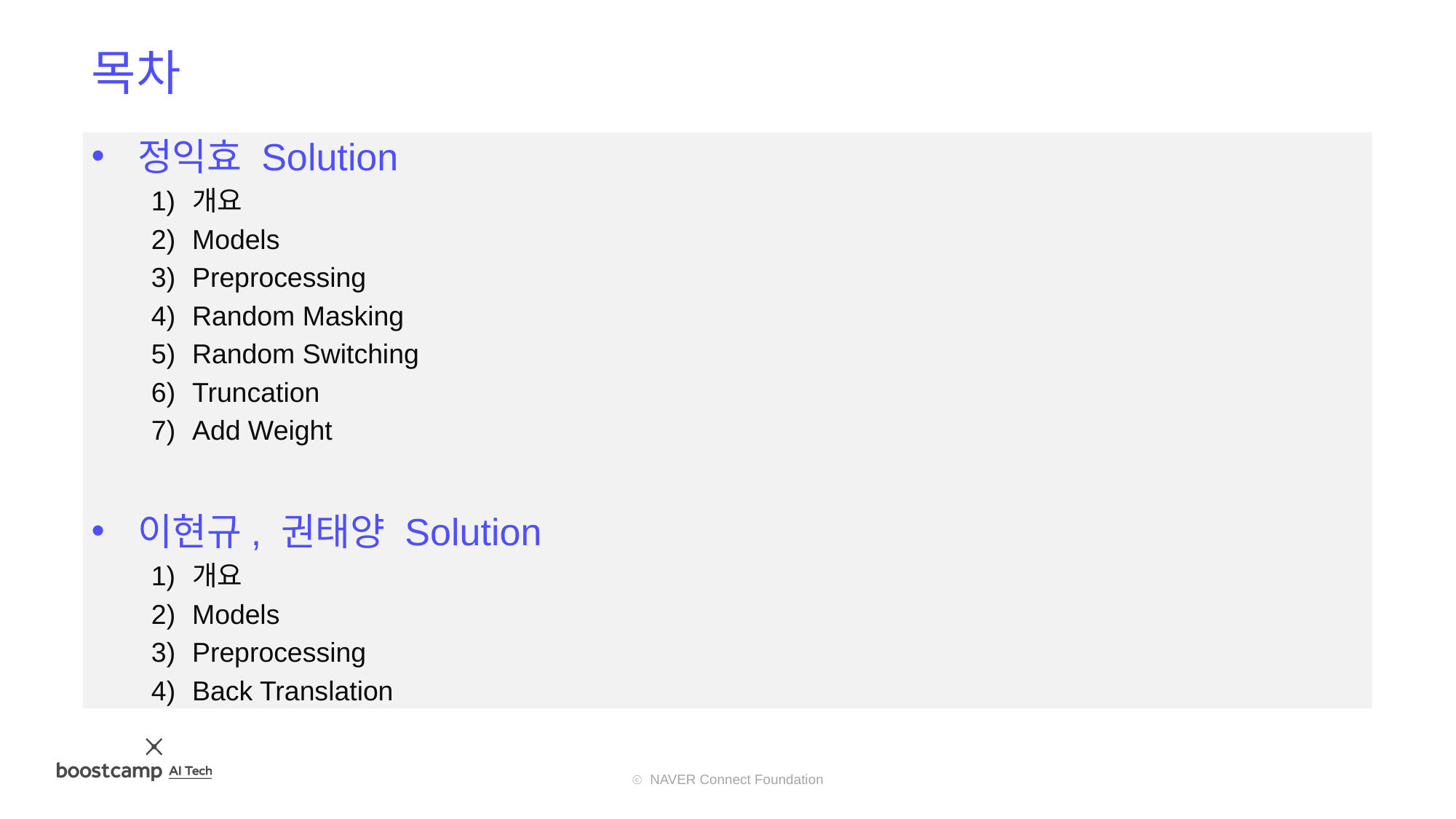

목차
정익효 Solution
개요
Models
Preprocessing
Random Masking
Random Switching
Truncation
Add Weight

이현규, 권태양 Solution
개요
Models
Preprocessing
Back Translation